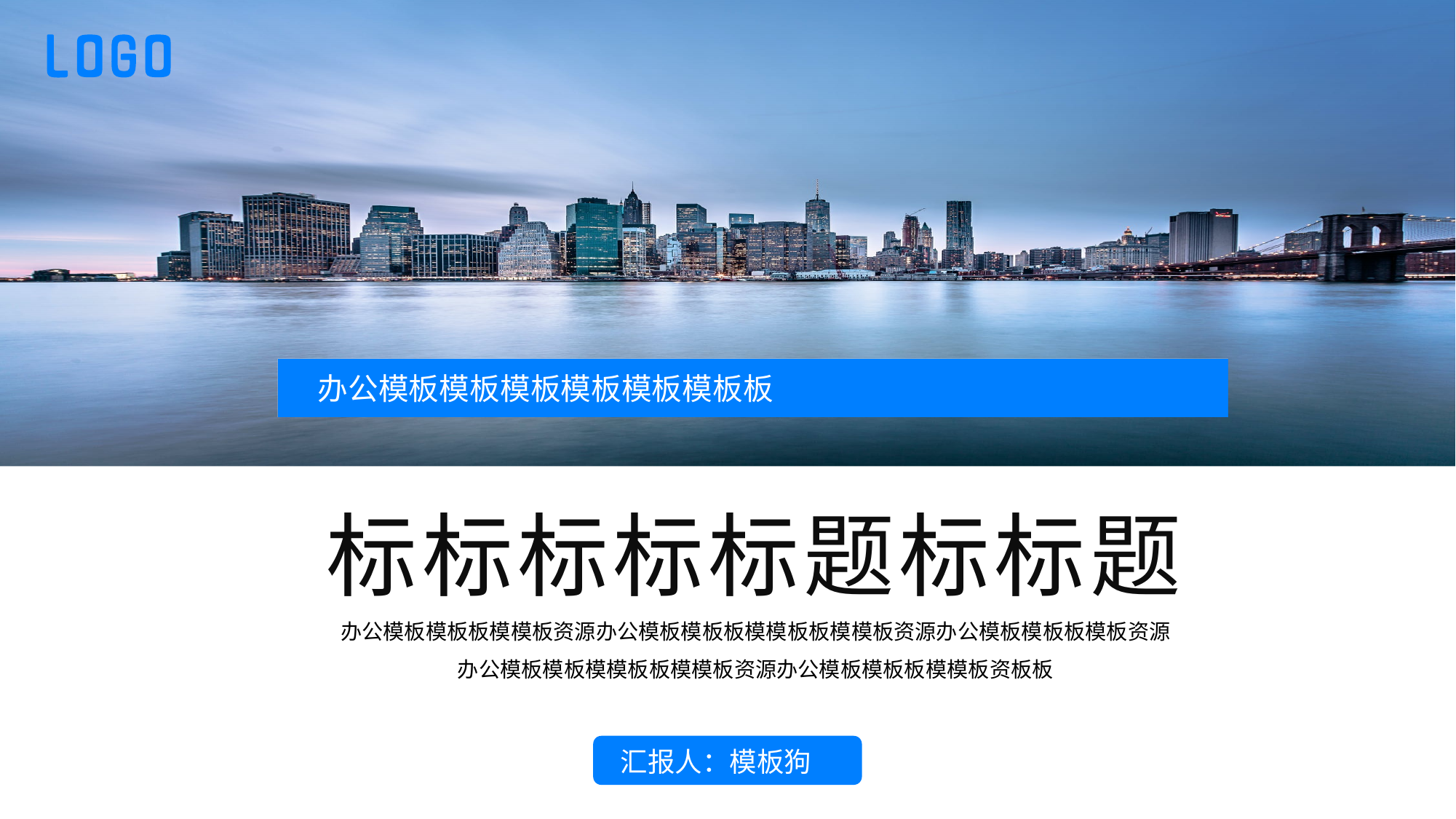

办公模板模板模板模板模板模板板
标标标标标题标标题
办公模板模板板模模板资源办公模板模板板模模板板模模板资源办公模板模板板模板资源办公模板模板模模板板模模板资源办公模板模板板模模板资板板

汇报人：模板狗